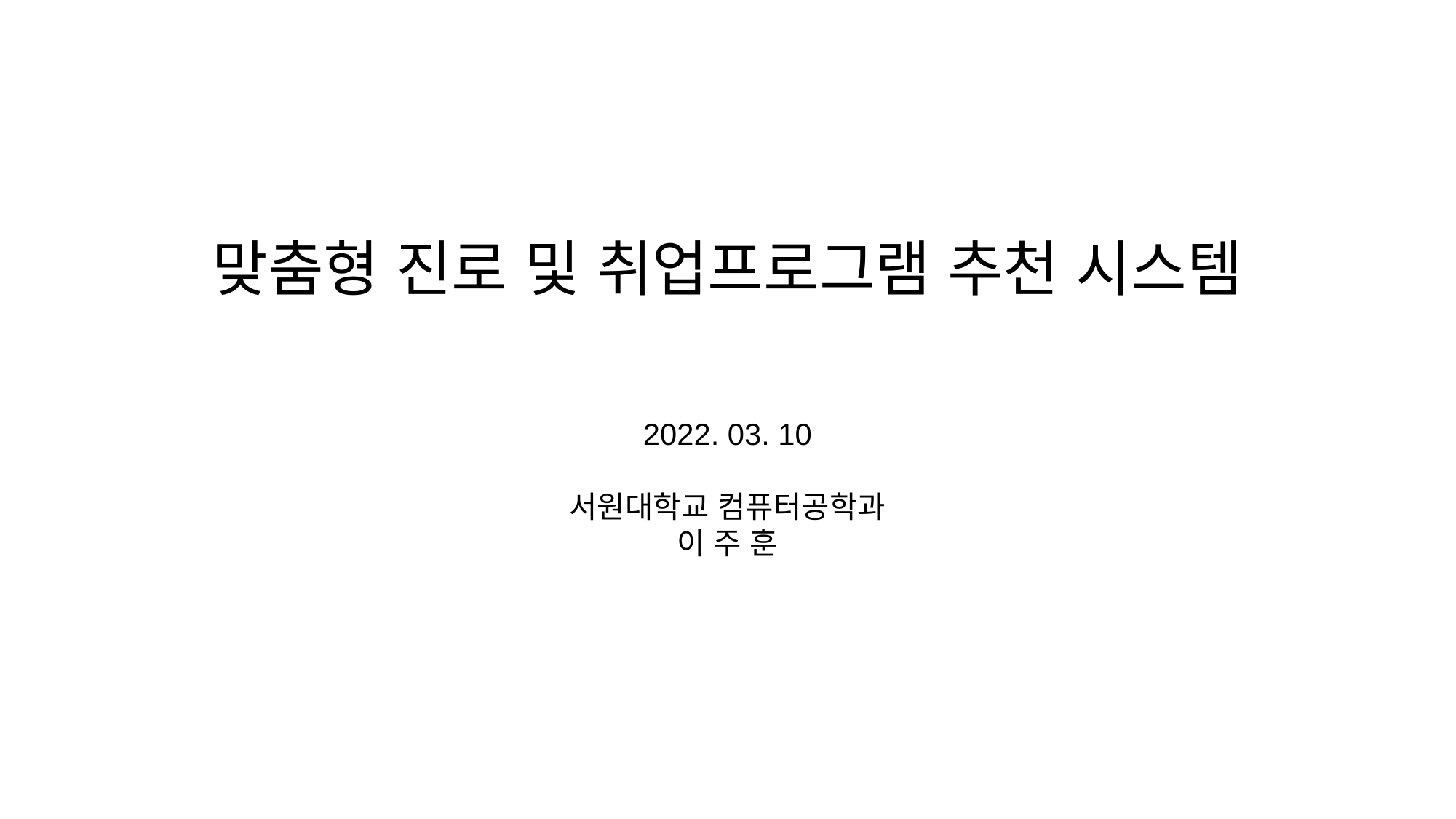

맞춤형 진로 및 취업프로그램 추천 시스템
2022. 03. 10

서원대학교 컴퓨터공학과
이 주 훈